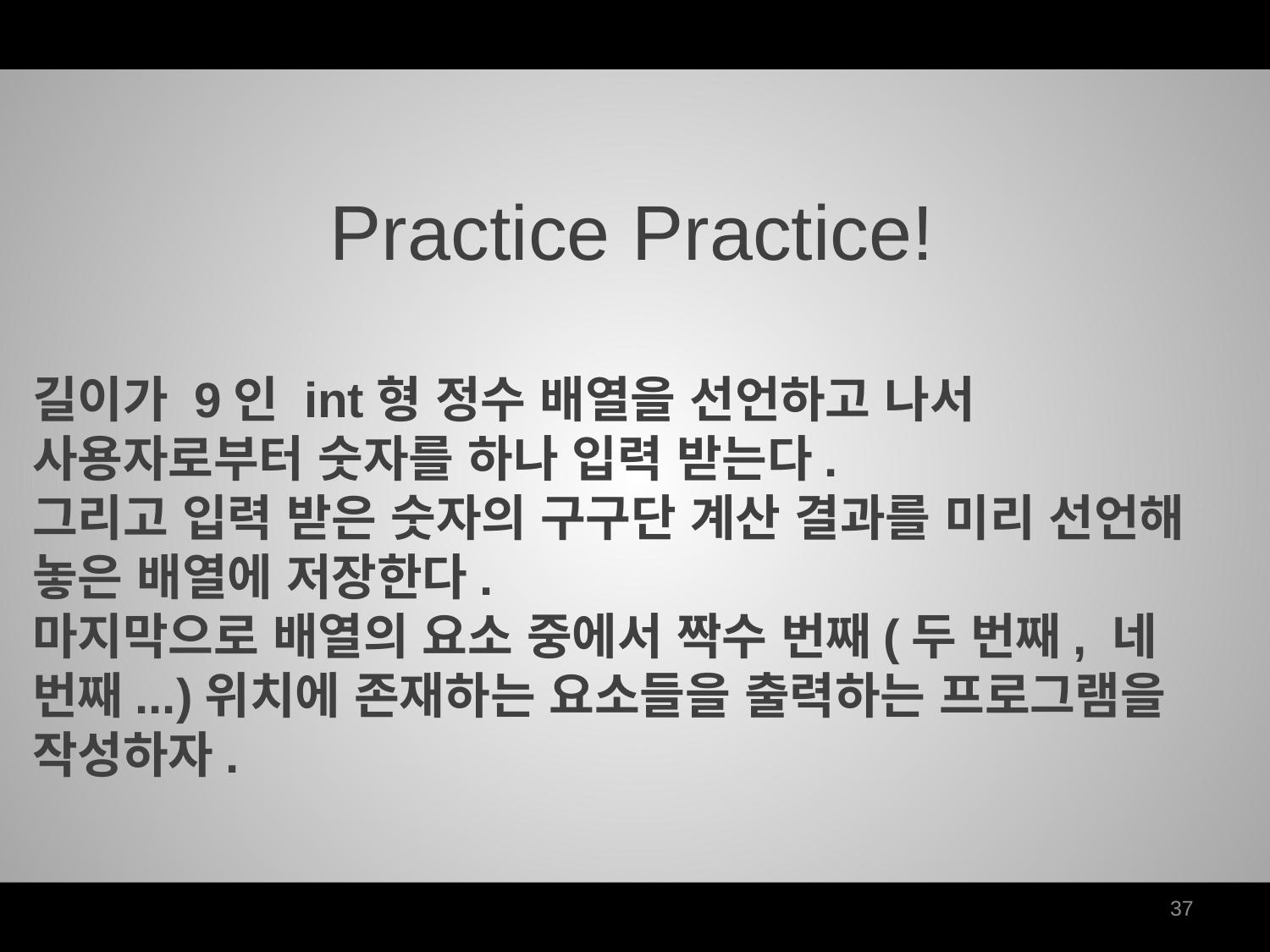

Practice Practice!

길이가 9인 int형 정수 배열을 선언하고 나서 사용자로부터 숫자를 하나 입력 받는다.
그리고 입력 받은 숫자의 구구단 계산 결과를 미리 선언해 놓은 배열에 저장한다.
마지막으로 배열의 요소 중에서 짝수 번째(두 번째, 네 번째...)위치에 존재하는 요소들을 출력하는 프로그램을 작성하자.
37